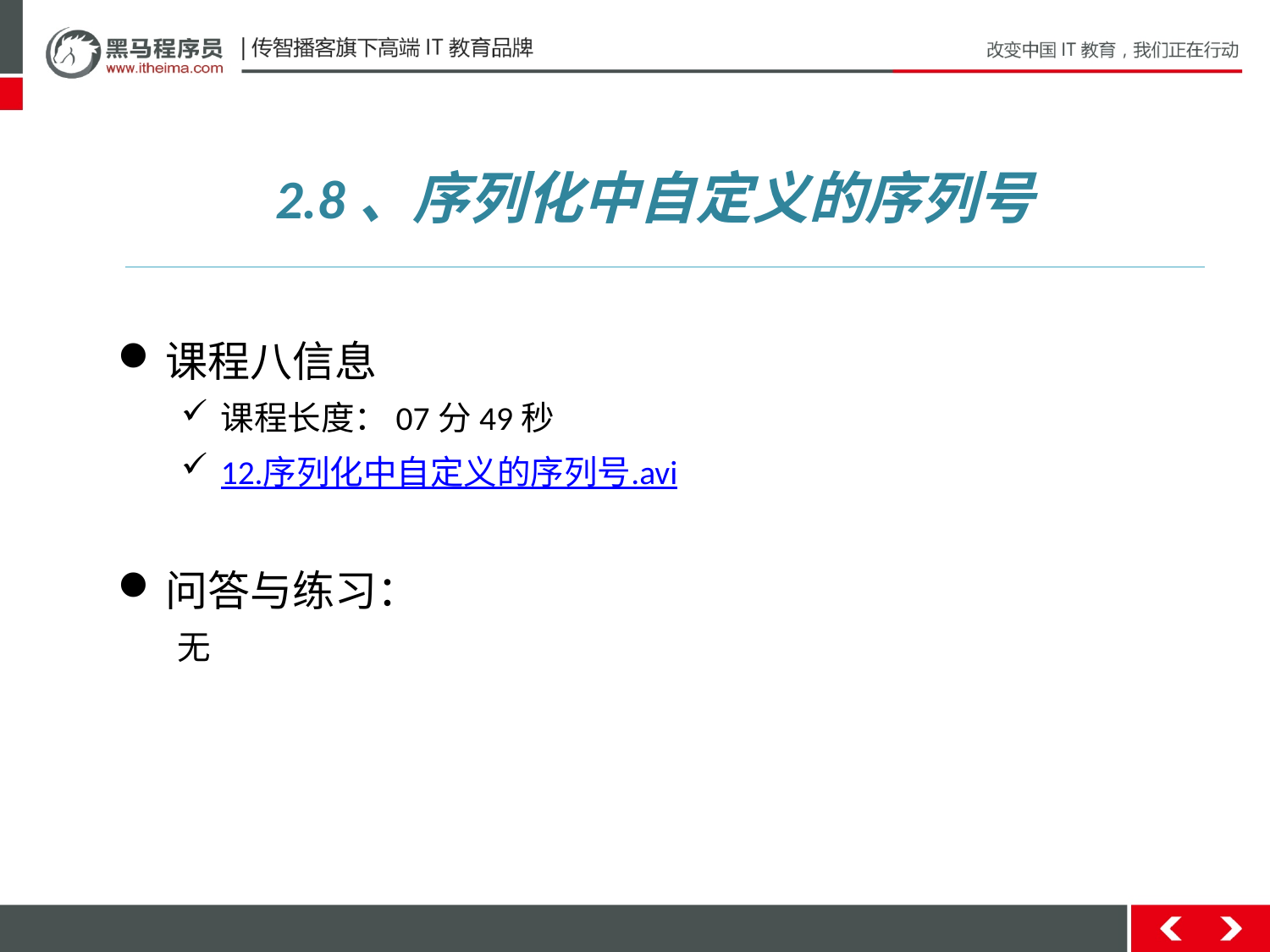

2.8、序列化中自定义的序列号

课程八信息
课程长度：07分49秒
12.序列化中自定义的序列号.avi

问答与练习：
       无